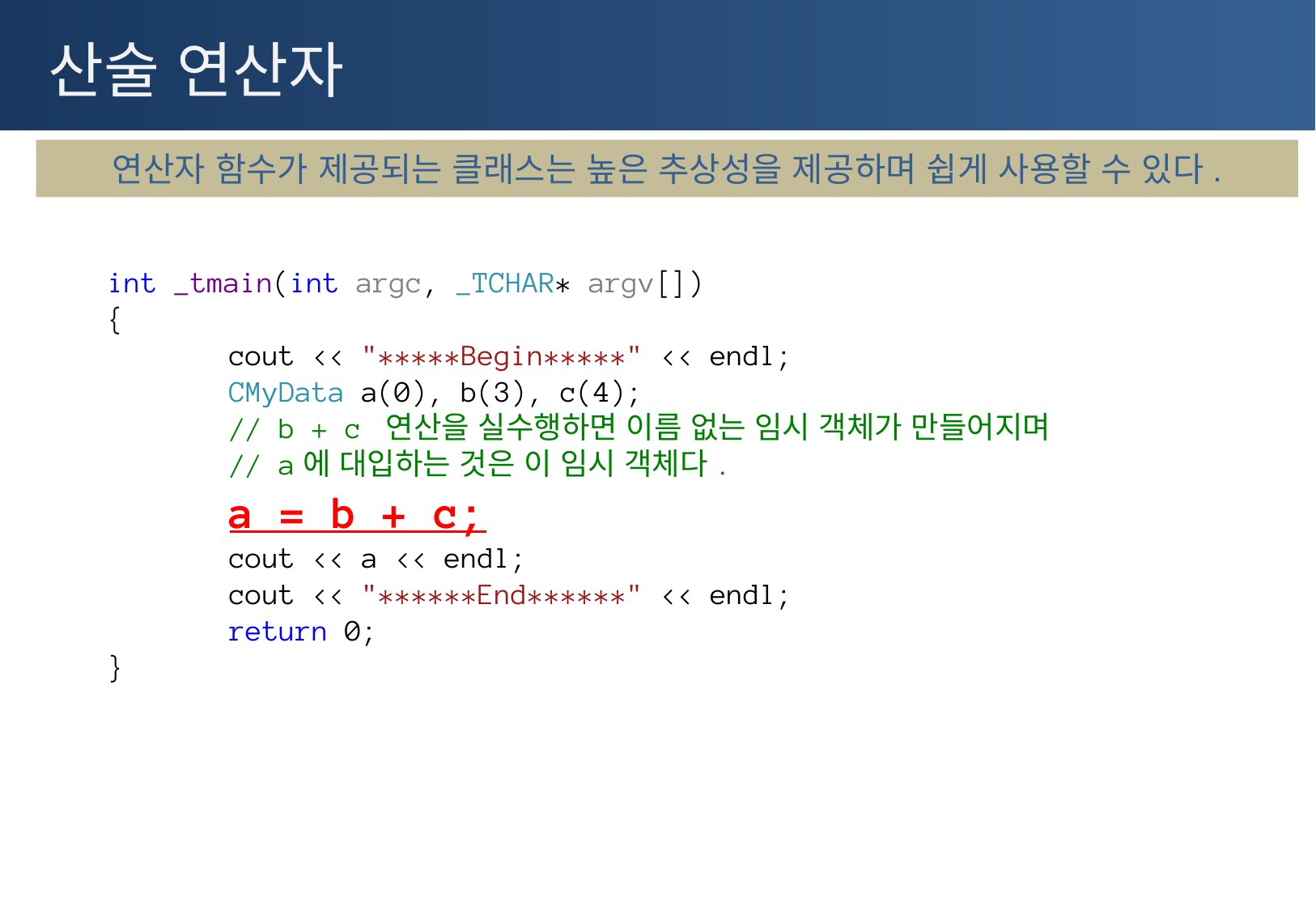

# 산술 연산자
연산자 함수가 제공되는 클래스는 높은 추상성을 제공하며 쉽게 사용할 수 있다.
int _tmain(int argc, _TCHAR* argv[])
{
	cout << "*****Begin*****" << endl;
	CMyData a(0), b(3), c(4);
	// b + c 연산을 실수행하면 이름 없는 임시 객체가 만들어지며
	// a에 대입하는 것은 이 임시 객체다.
	a = b + c;
	cout << a << endl;
	cout << "******End******" << endl;
	return 0;
}